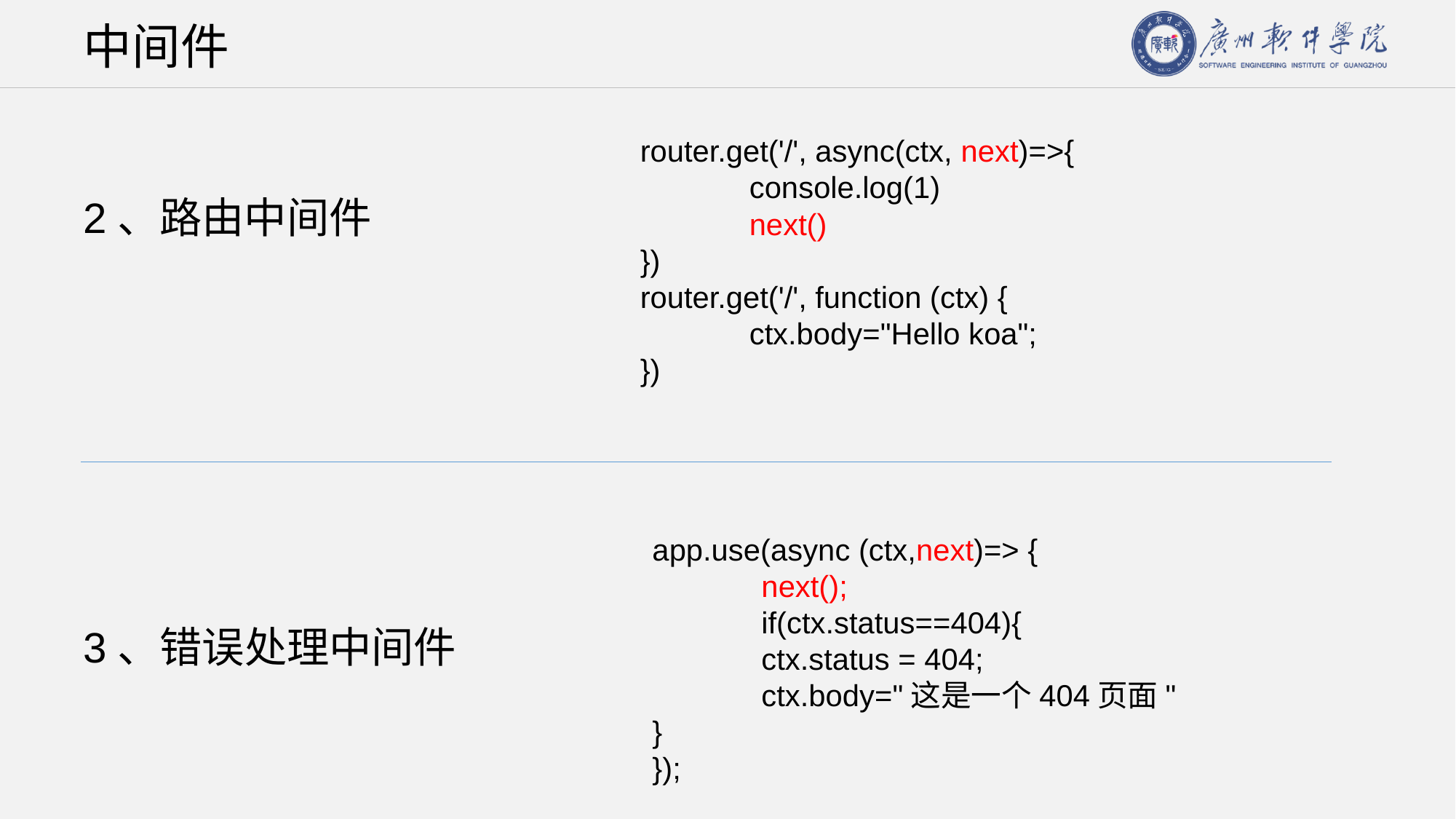

# 中间件
router.get('/', async(ctx, next)=>{
	console.log(1)
	next()
})
router.get('/', function (ctx) {
	ctx.body="Hello koa";
})
2、路由中间件
app.use(async (ctx,next)=> {
	next();
	if(ctx.status==404){
	ctx.status = 404;
	ctx.body="这是一个404页面"
}
});
3、错误处理中间件